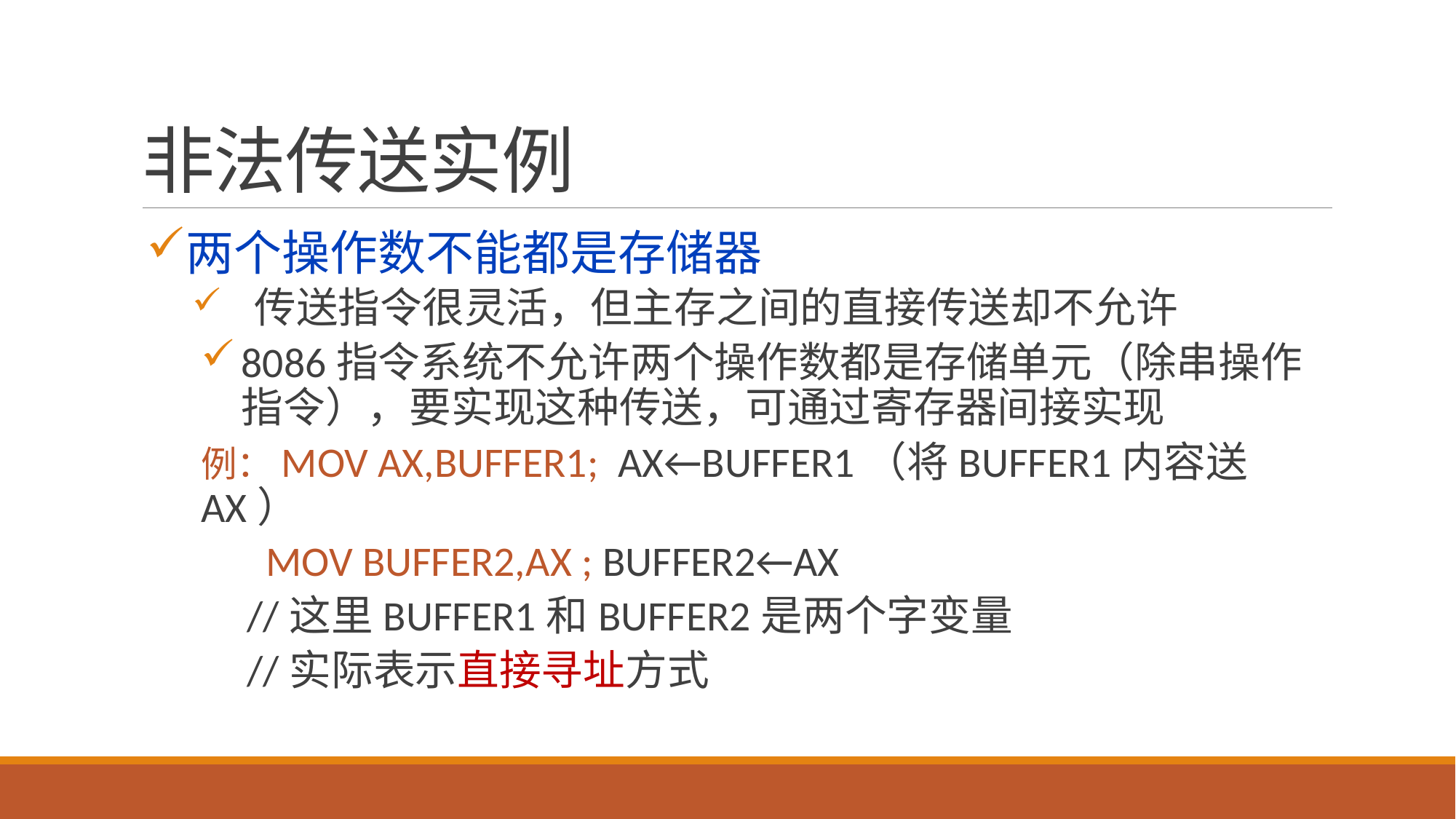

# 非法传送实例
两个操作数不能都是存储器
   传送指令很灵活，但主存之间的直接传送却不允许
8086指令系统不允许两个操作数都是存储单元（除串操作指令），要实现这种传送，可通过寄存器间接实现
例：MOV AX,BUFFER1;  AX←BUFFER1（将BUFFER1内容送AX）
  MOV BUFFER2,AX ; BUFFER2←AX
//这里BUFFER1和BUFFER2是两个字变量
//实际表示直接寻址方式